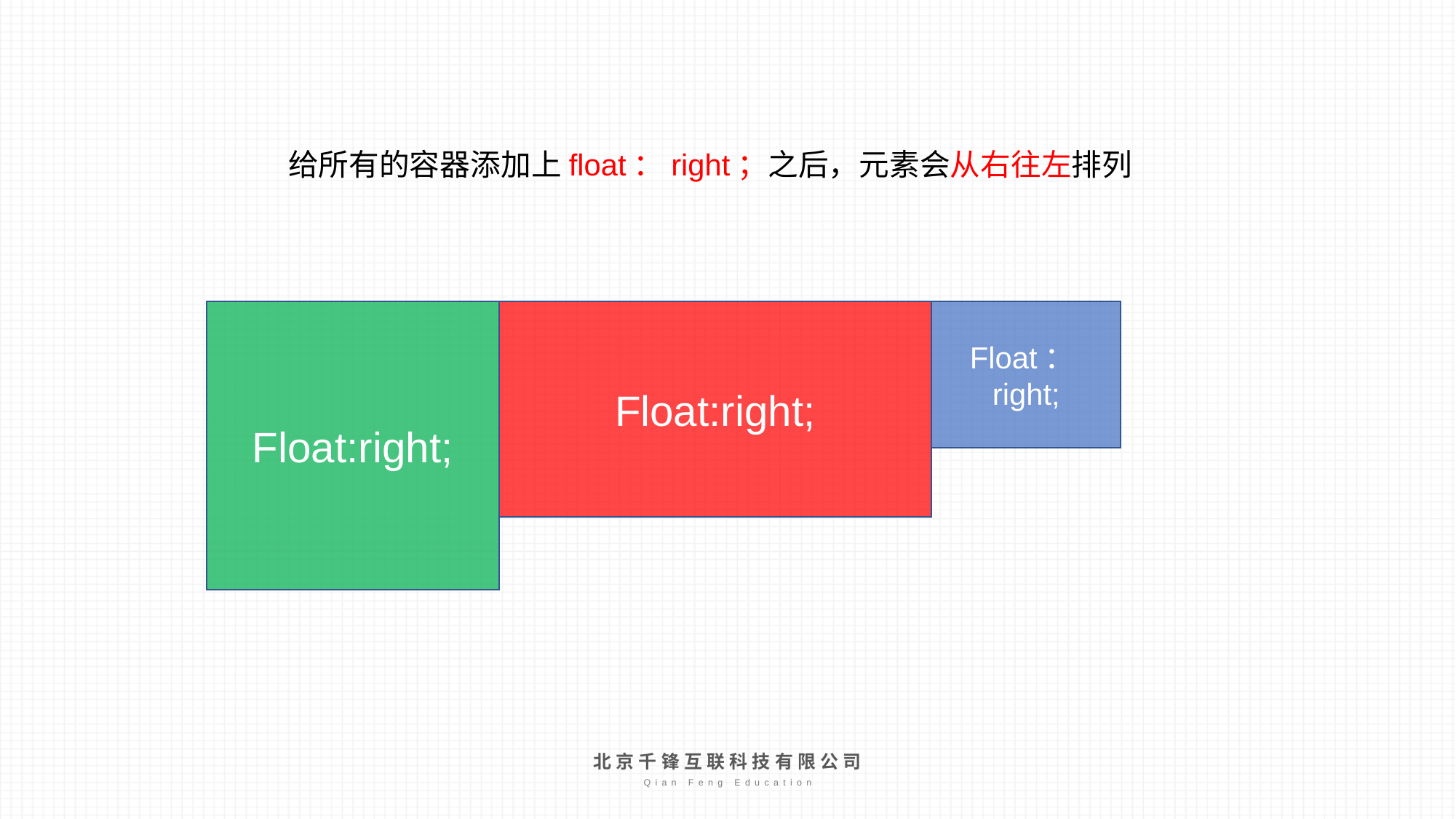

给所有的容器添加上float：right；之后，元素会从右往左排列
Float:right;
Float:right;
Float：right;
北京千锋互联科技有限公司
Qian Feng Education